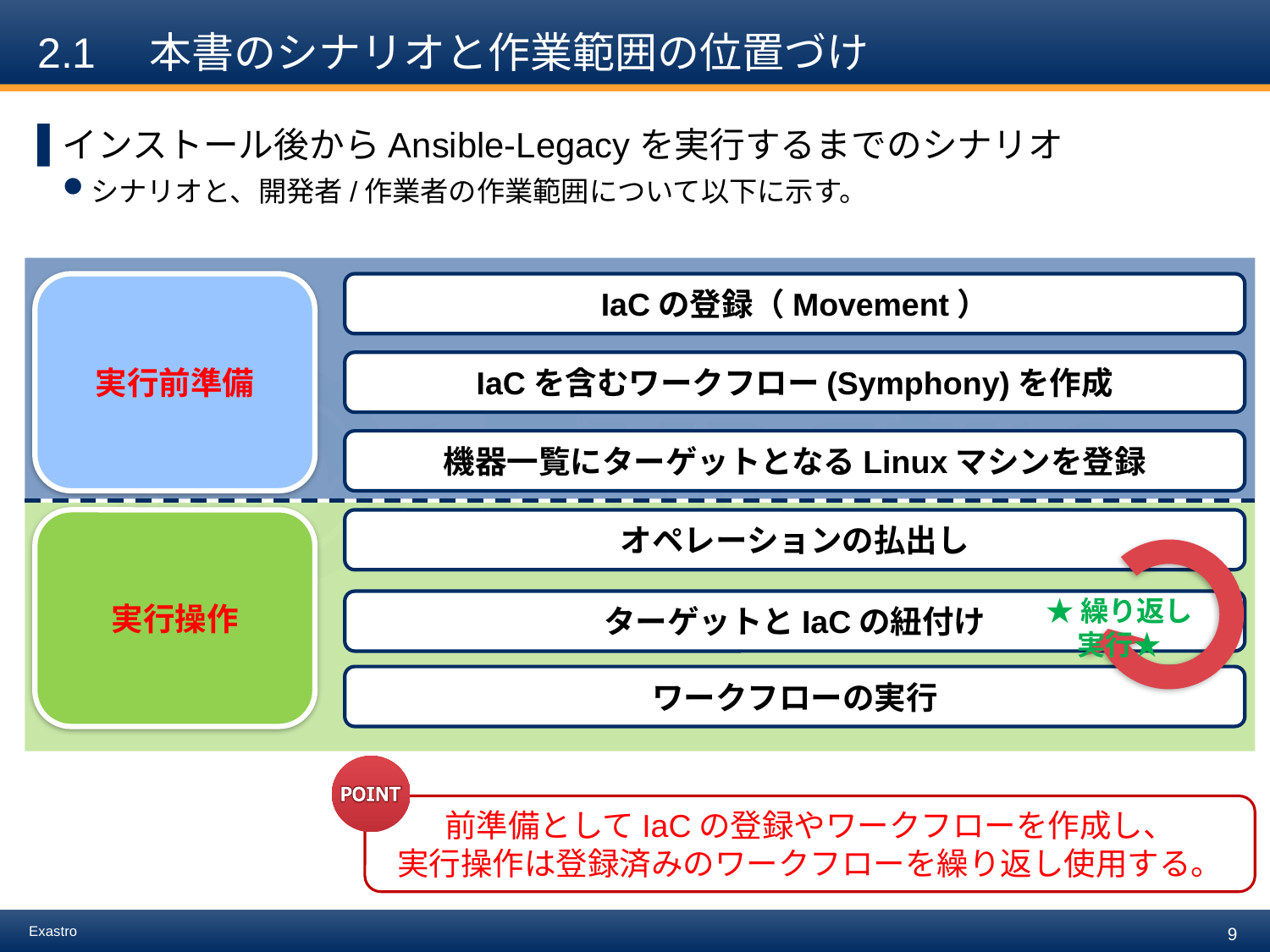

# 2.1　本書のシナリオと作業範囲の位置づけ
インストール後からAnsible-Legacyを実行するまでのシナリオ
シナリオと、開発者/作業者の作業範囲について以下に示す。

実行前準備
IaCの登録（Movement）
IaCを含むワークフロー(Symphony)を作成
機器一覧にターゲットとなるLinuxマシンを登録

実行操作
オペレーションの払出し

★繰り返し
実行★
ターゲットとIaCの紐付け
ワークフローの実行

前準備としてIaCの登録やワークフローを作成し、
実行操作は登録済みのワークフローを繰り返し使用する。